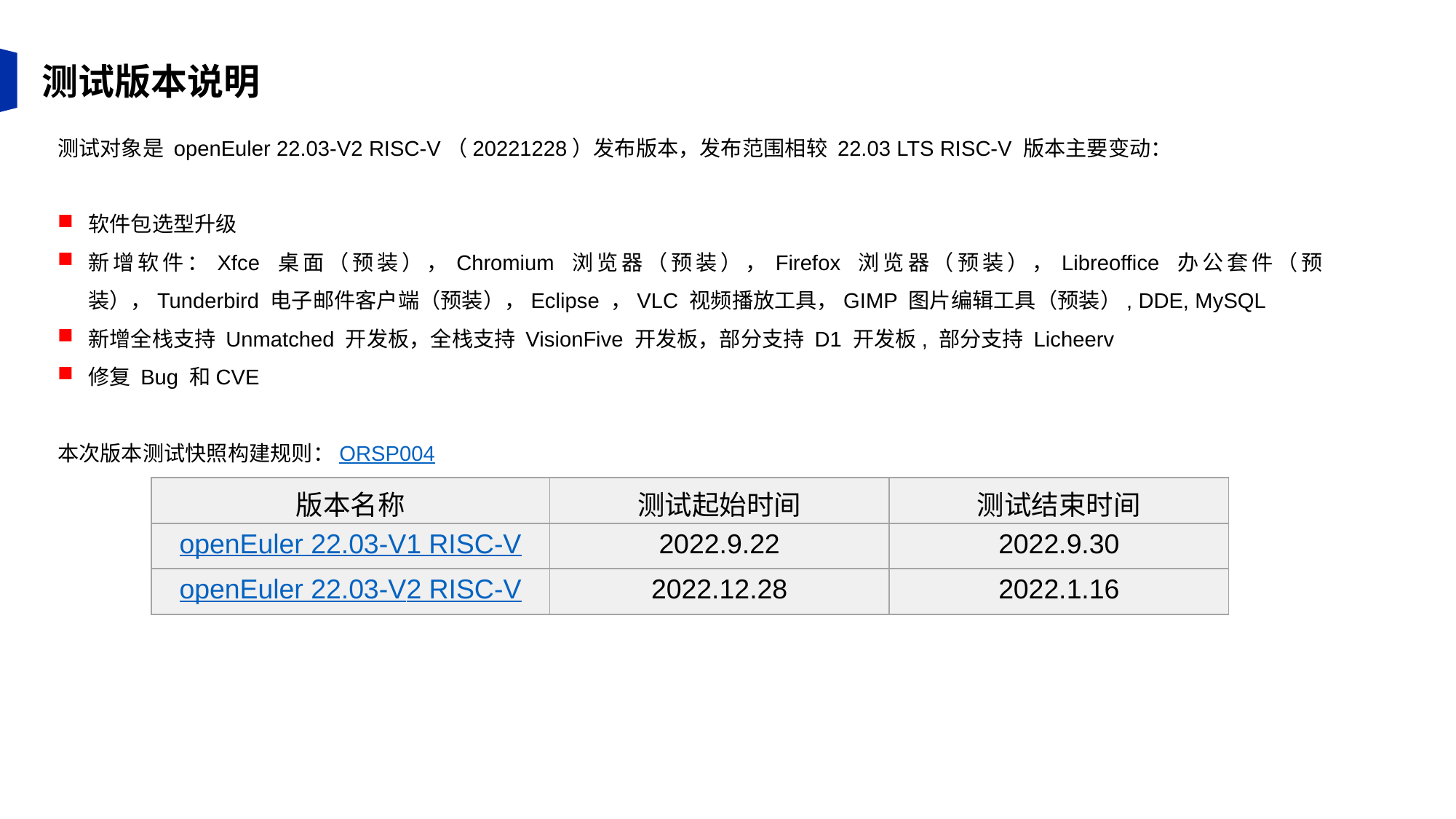

测试版本说明

测试对象是 openEuler 22.03-V2 RISC-V（20221228）发布版本，发布范围相较 22.03 LTS RISC-V 版本主要变动：

软件包选型升级
新增软件：Xfce 桌面（预装），Chromium 浏览器（预装），Firefox 浏览器（预装），Libreoffice 办公套件（预装），Tunderbird 电子邮件客户端（预装），Eclipse ，VLC 视频播放工具，GIMP 图片编辑工具（预装）, DDE, MySQL
新增全栈支持 Unmatched 开发板，全栈支持 VisionFive 开发板，部分支持 D1 开发板, 部分支持 Licheerv
修复 Bug 和CVE

本次版本测试快照构建规则：ORSP004
| 版本名称 | 测试起始时间 | 测试结束时间 |
| --- | --- | --- |
| openEuler 22.03-V1 RISC-V | 2022.9.22 | 2022.9.30 |
| openEuler 22.03-V2 RISC-V | 2022.12.28 | 2022.1.16 |